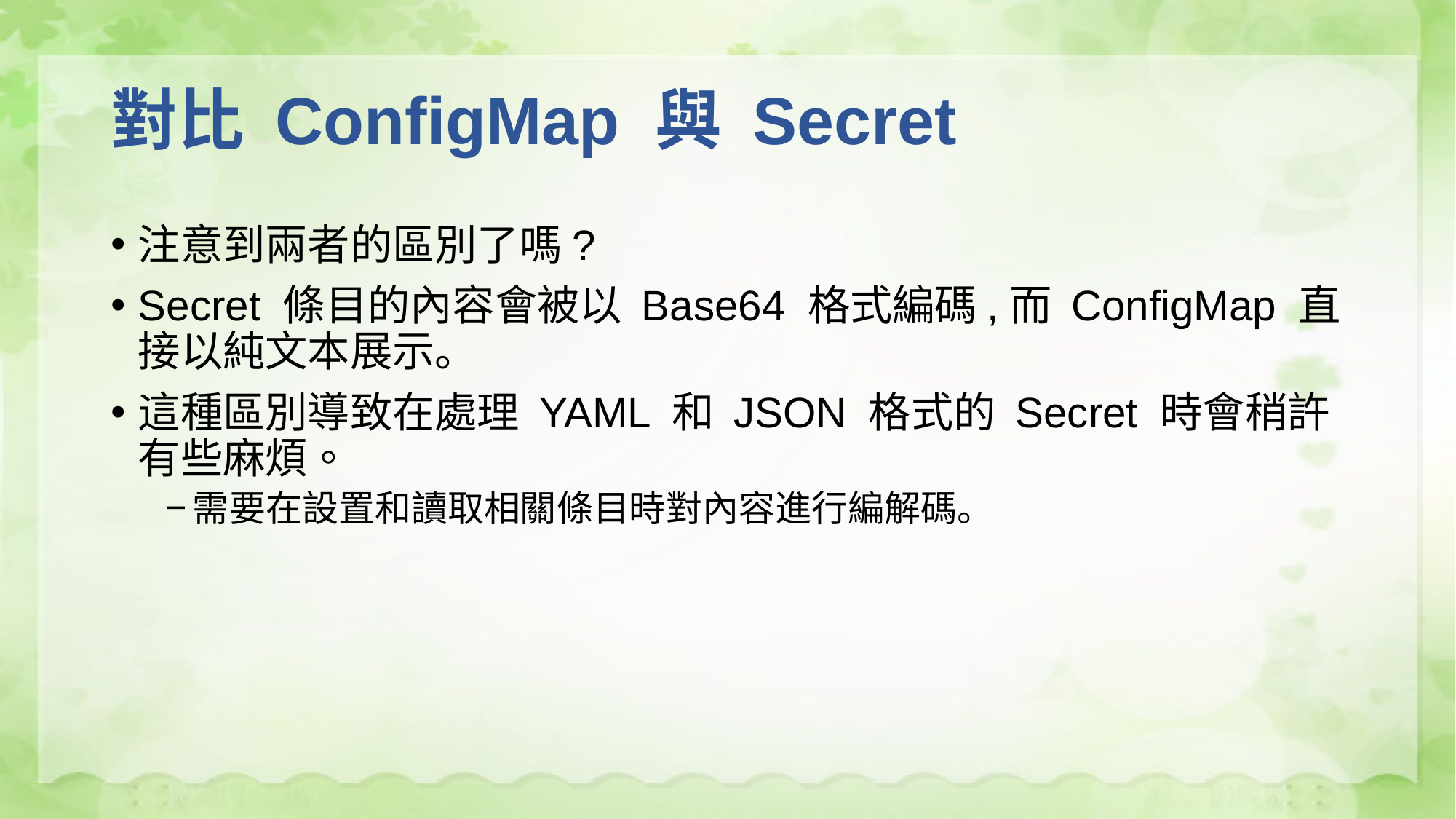

# 對比 ConfigMap 與 Secret
注意到兩者的區別了嗎?
Secret 條目的內容會被以 Base64 格式編碼,而 ConfigMap 直接以純文本展示。
這種區別導致在處理 YAML 和 JSON 格式的 Secret 時會稍許有些麻煩。
需要在設置和讀取相關條目時對內容進行編解碼。